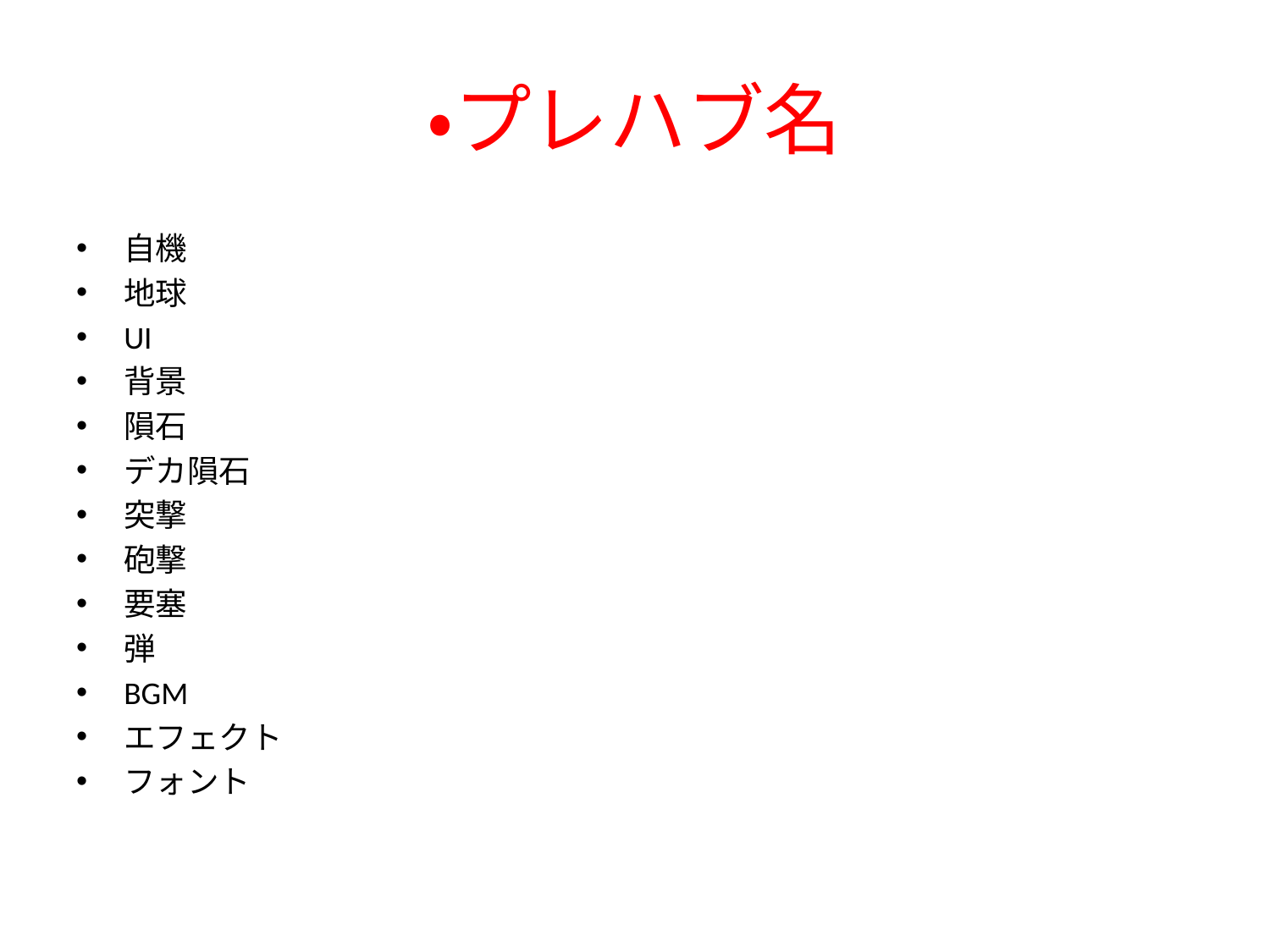

# ・プレハブ名
自機
地球
UI
背景
隕石
デカ隕石
突撃
砲撃
要塞
弾
BGM
エフェクト
フォント